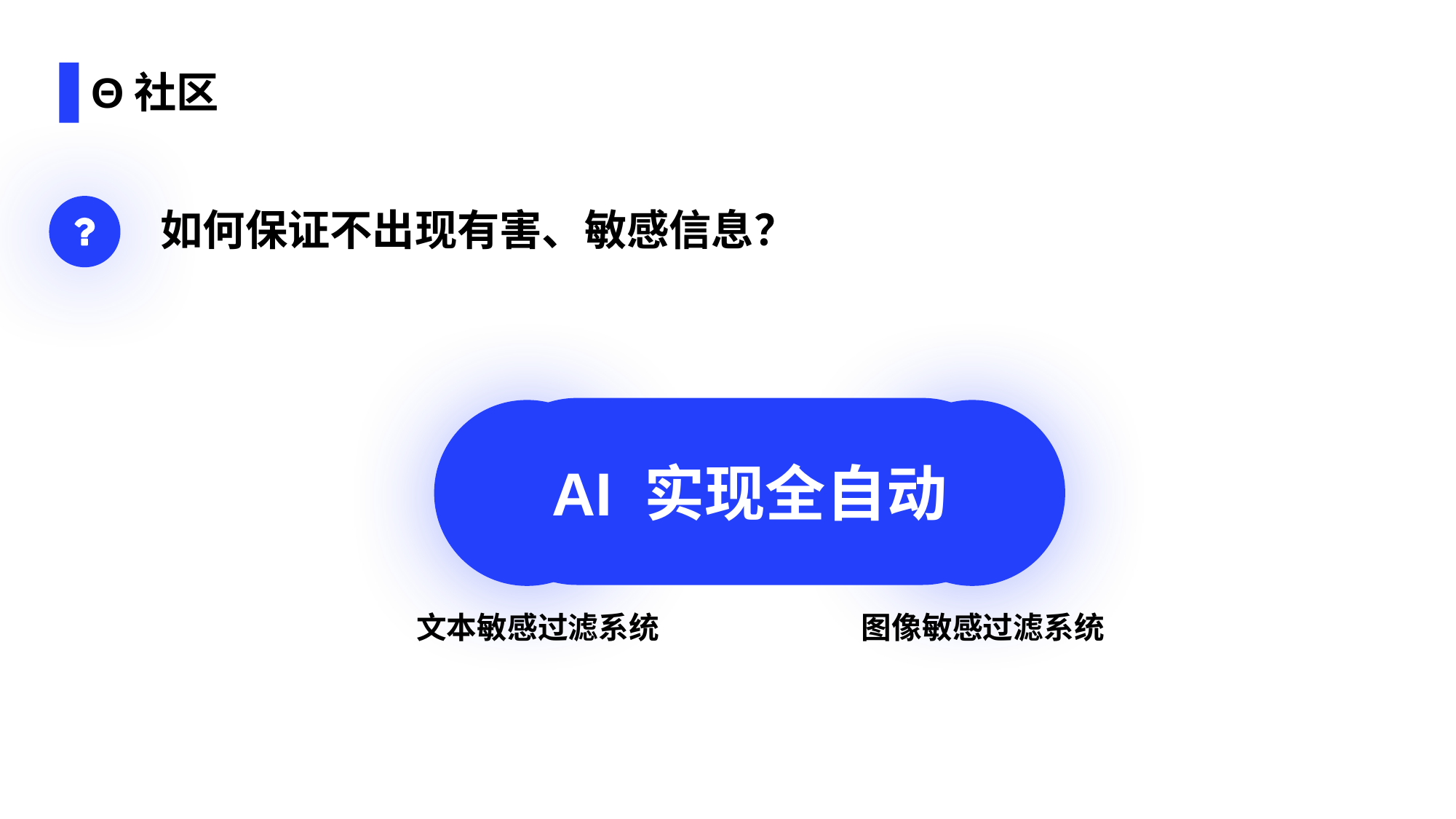

# Θ社区

如何保证不出现有害、敏感信息？
AI 实现全自动

文本敏感过滤系统

图像敏感过滤系统